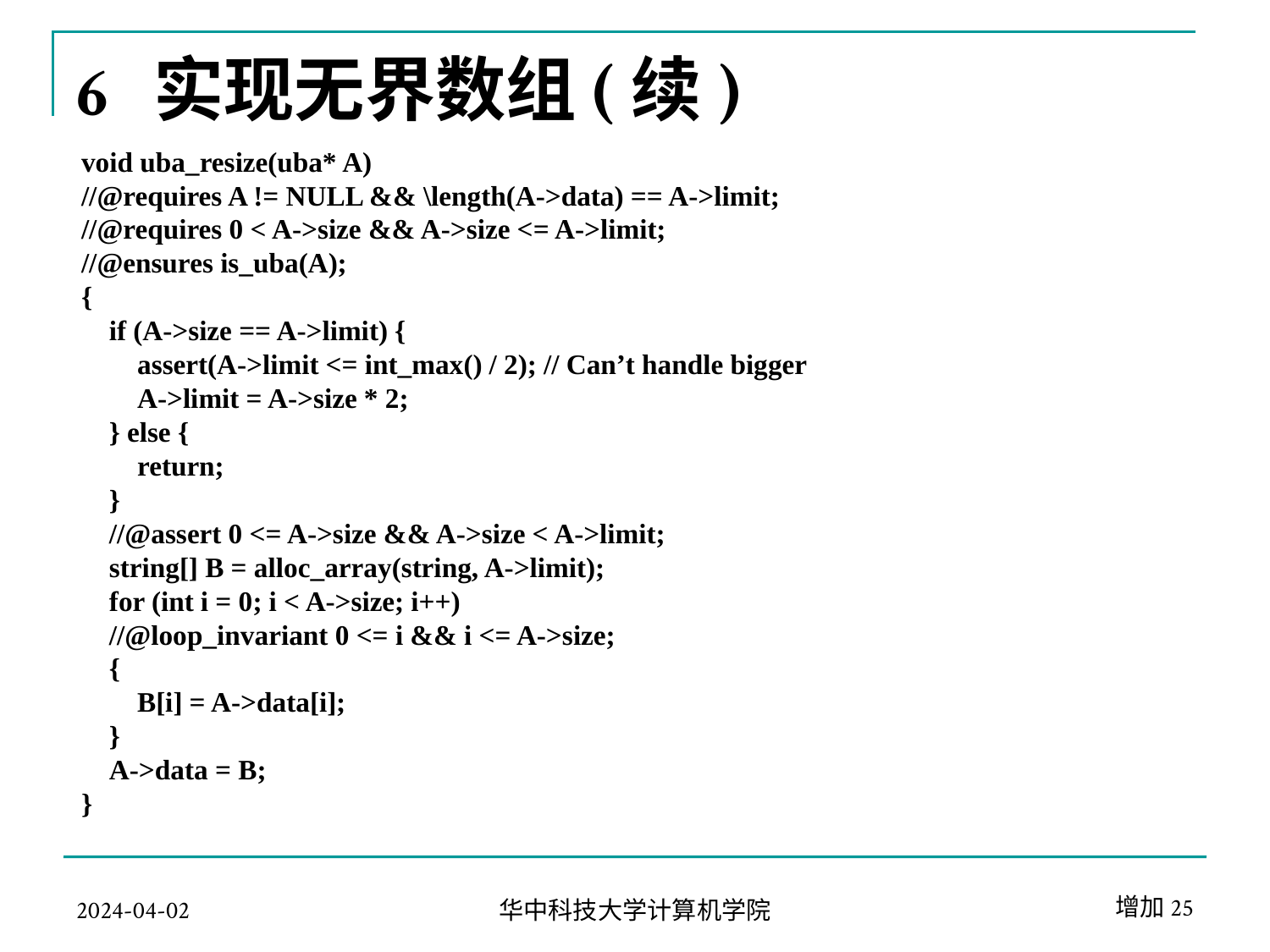

# 6  实现无界数组(续)
void uba_resize(uba* A)
//@requires A != NULL && \length(A->data) == A->limit;
//@requires 0 < A->size && A->size <= A->limit;
//@ensures is_uba(A);
{
    if (A->size == A->limit) {
        assert(A->limit <= int_max() / 2); // Can’t handle bigger
        A->limit = A->size * 2;
    } else {
        return;
    }
    //@assert 0 <= A->size && A->size < A->limit;
    string[] B = alloc_array(string, A->limit);
    for (int i = 0; i < A->size; i++)
    //@loop_invariant 0 <= i && i <= A->size;
    {
        B[i] = A->data[i];
    }
    A->data = B;
}

2024-04-02
增加25
华中科技大学计算机学院